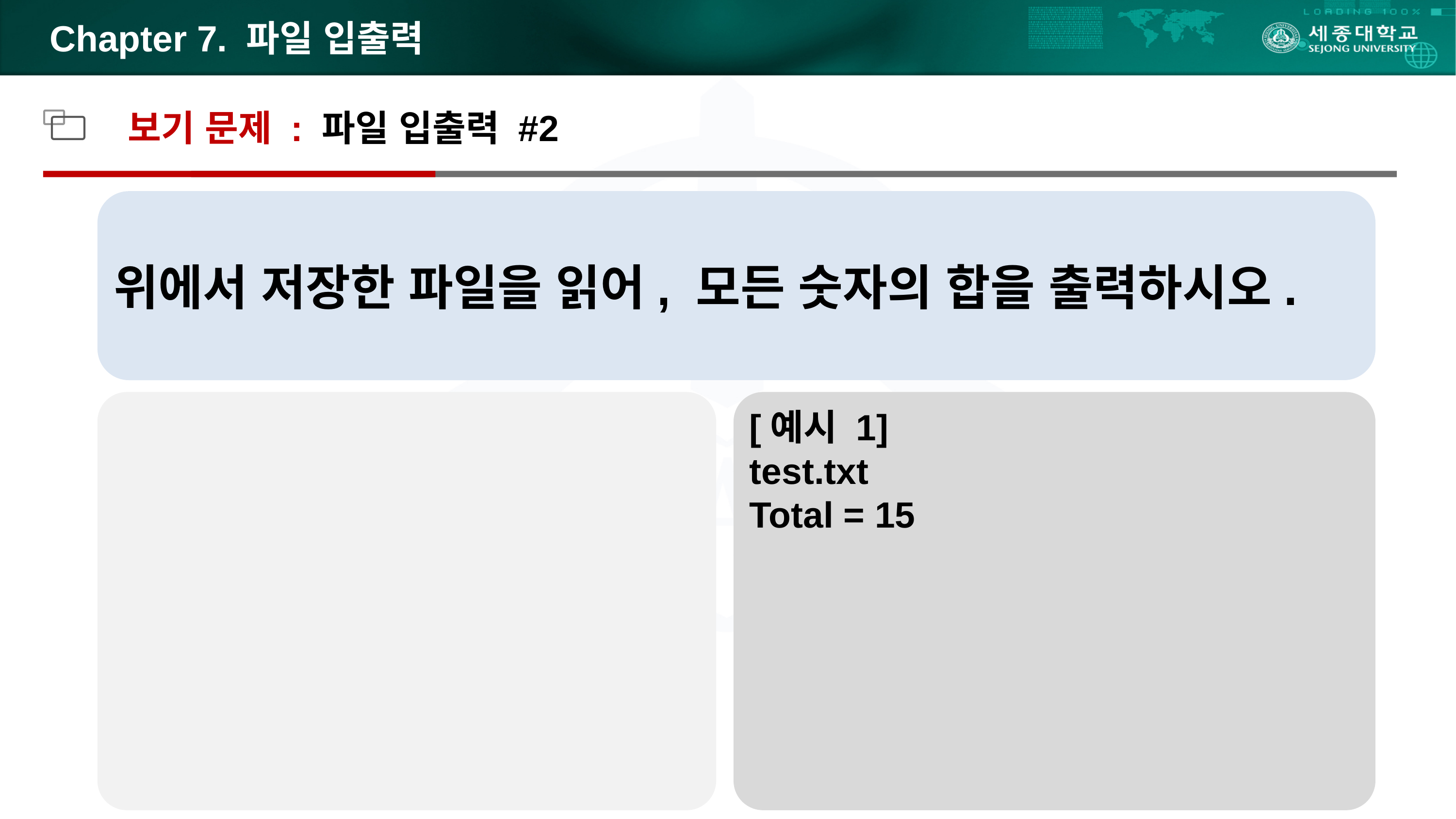

# Chapter 7. 파일 입출력
보기 문제 : 파일 입출력 #2
위에서 저장한 파일을 읽어, 모든 숫자의 합을 출력하시오.

[예시 1]
test.txt
Total = 15